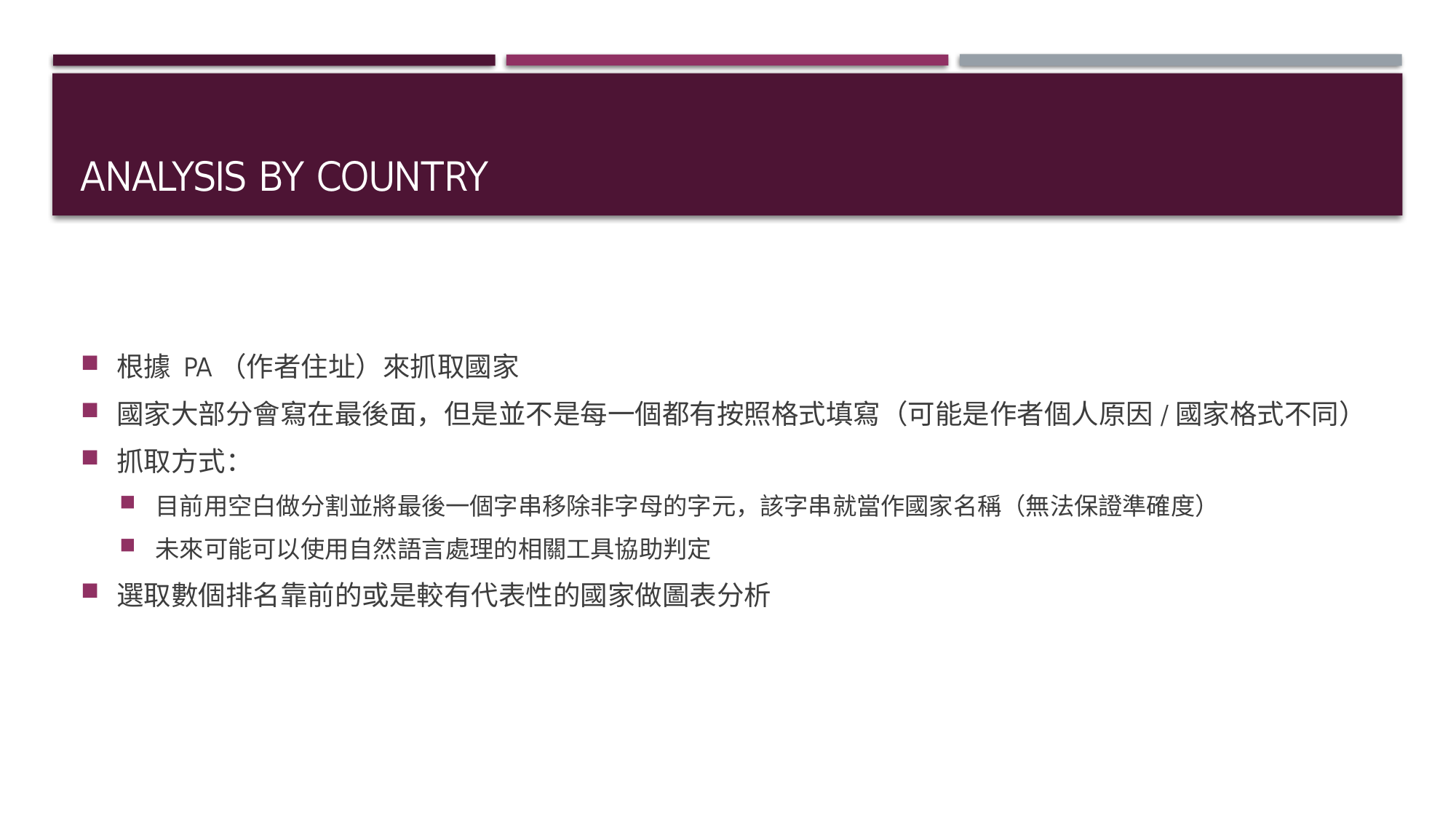

# Analysis By Country
根據 PA（作者住址）來抓取國家
國家大部分會寫在最後面，但是並不是每一個都有按照格式填寫（可能是作者個人原因/國家格式不同）
抓取方式：
目前用空白做分割並將最後一個字串移除非字母的字元，該字串就當作國家名稱（無法保證準確度）
未來可能可以使用自然語言處理的相關工具協助判定
選取數個排名靠前的或是較有代表性的國家做圖表分析